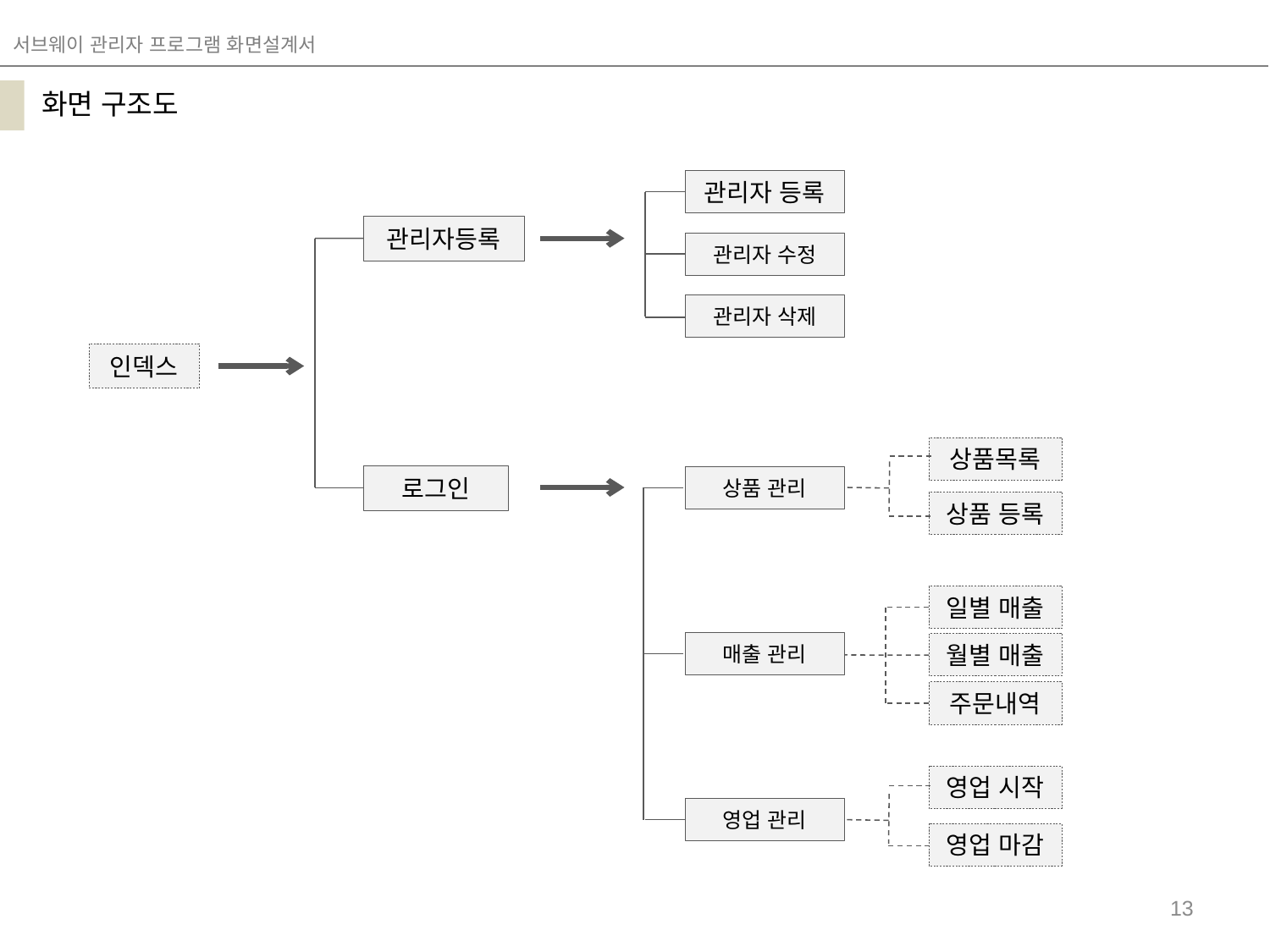

서브웨이 관리자 프로그램 화면설계서

화면 구조도
관리자 등록
관리자등록
관리자 수정
관리자 삭제
인덱스
상품목록
로그인
상품 관리
상품 등록
일별 매출
매출 관리
월별 매출
주문내역
영업 시작
영업 관리
영업 마감
13